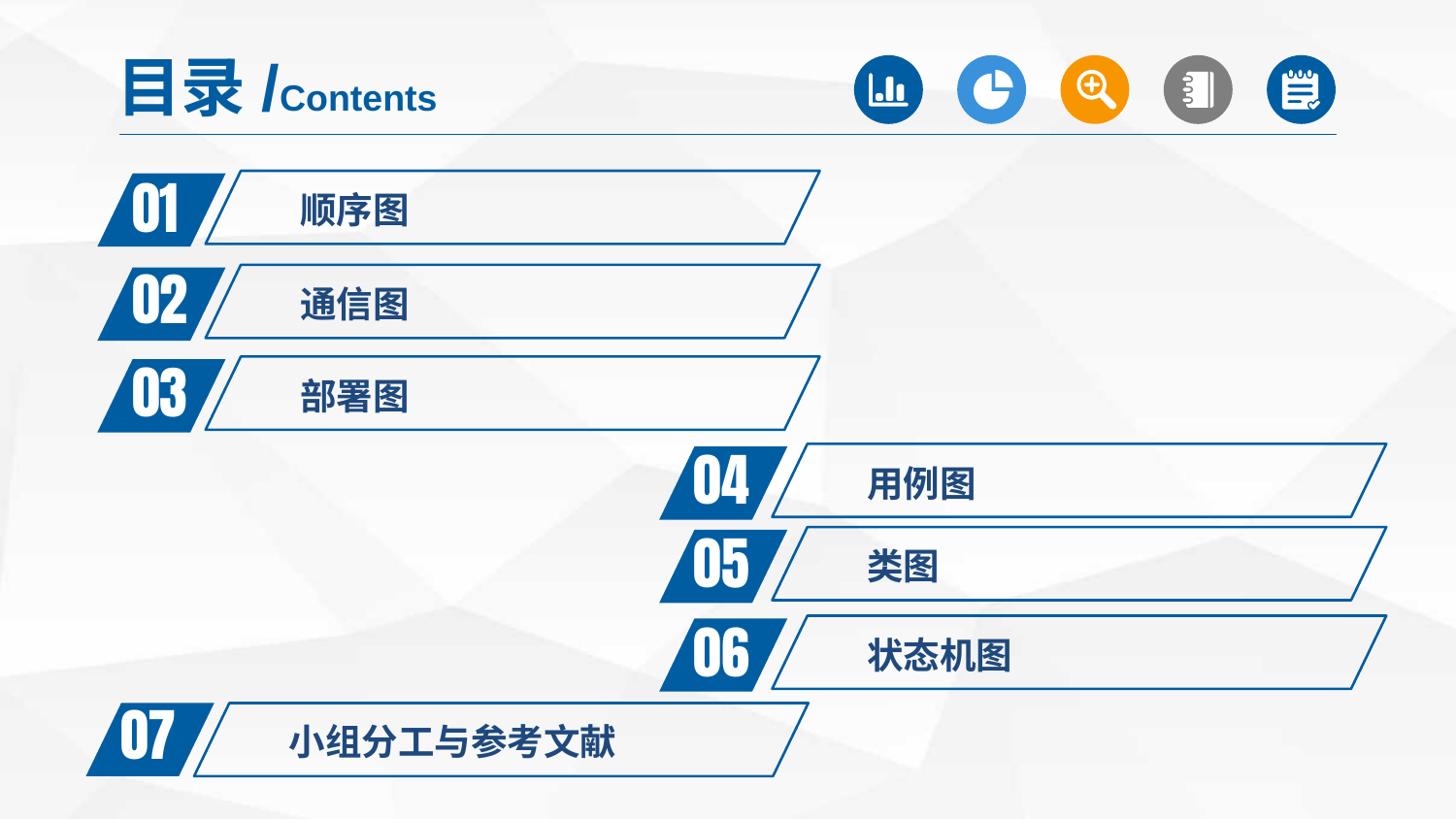

目录/Contents

01

顺序图
02

通信图
03

部署图
04

用例图
05

类图
06

状态机图
07

小组分工与参考文献